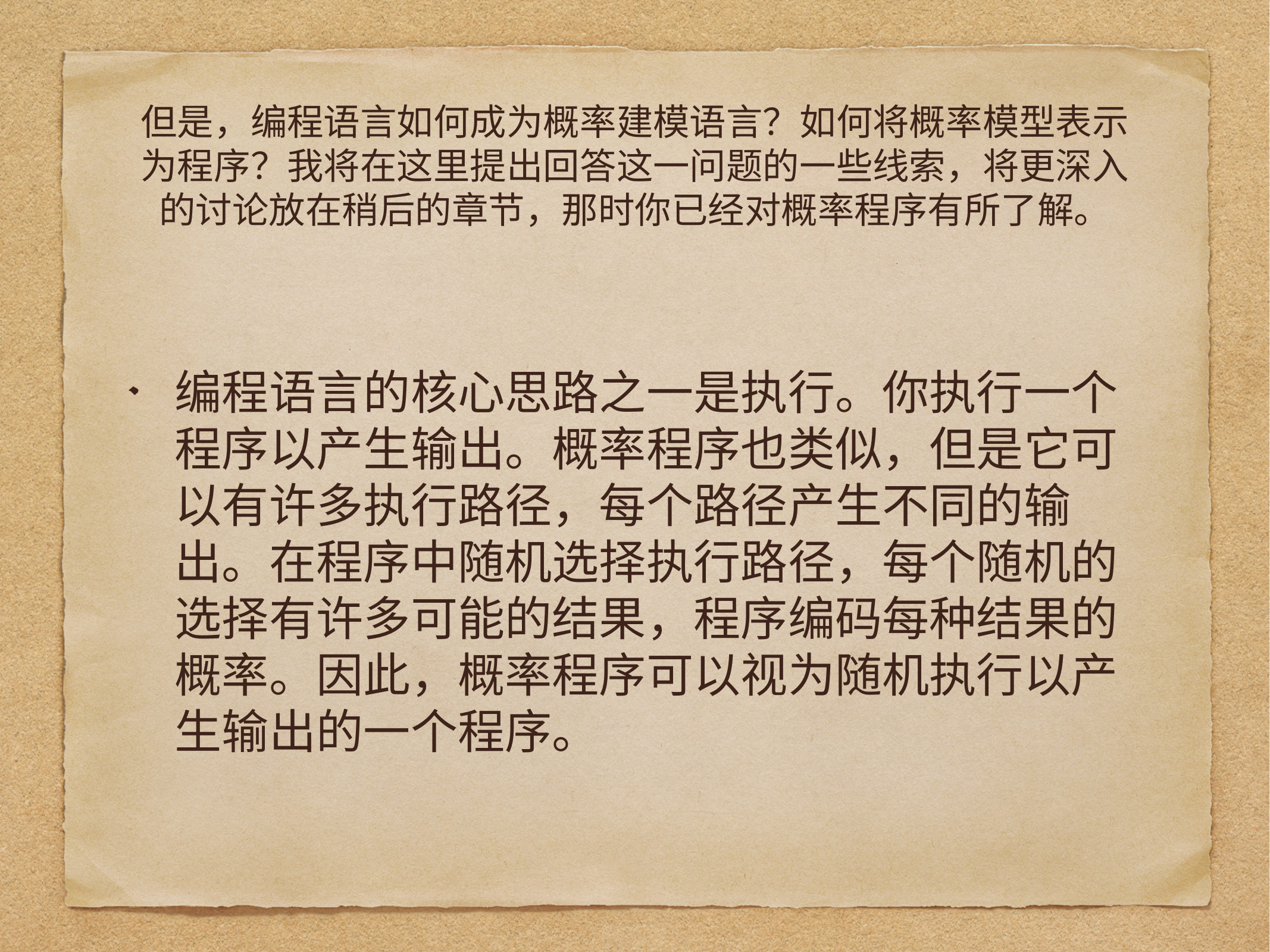

# 但是，编程语言如何成为概率建模语言？如何将概率模型表示为程序？我将在这里提出回答这一问题的一些线索，将更深入的讨论放在稍后的章节，那时你已经对概率程序有所了解。
编程语言的核心思路之一是执行。你执行一个程序以产生输出。概率程序也类似，但是它可以有许多执行路径，每个路径产生不同的输出。在程序中随机选择执行路径，每个随机的选择有许多可能的结果，程序编码每种结果的概率。因此，概率程序可以视为随机执行以产生输出的一个程序。